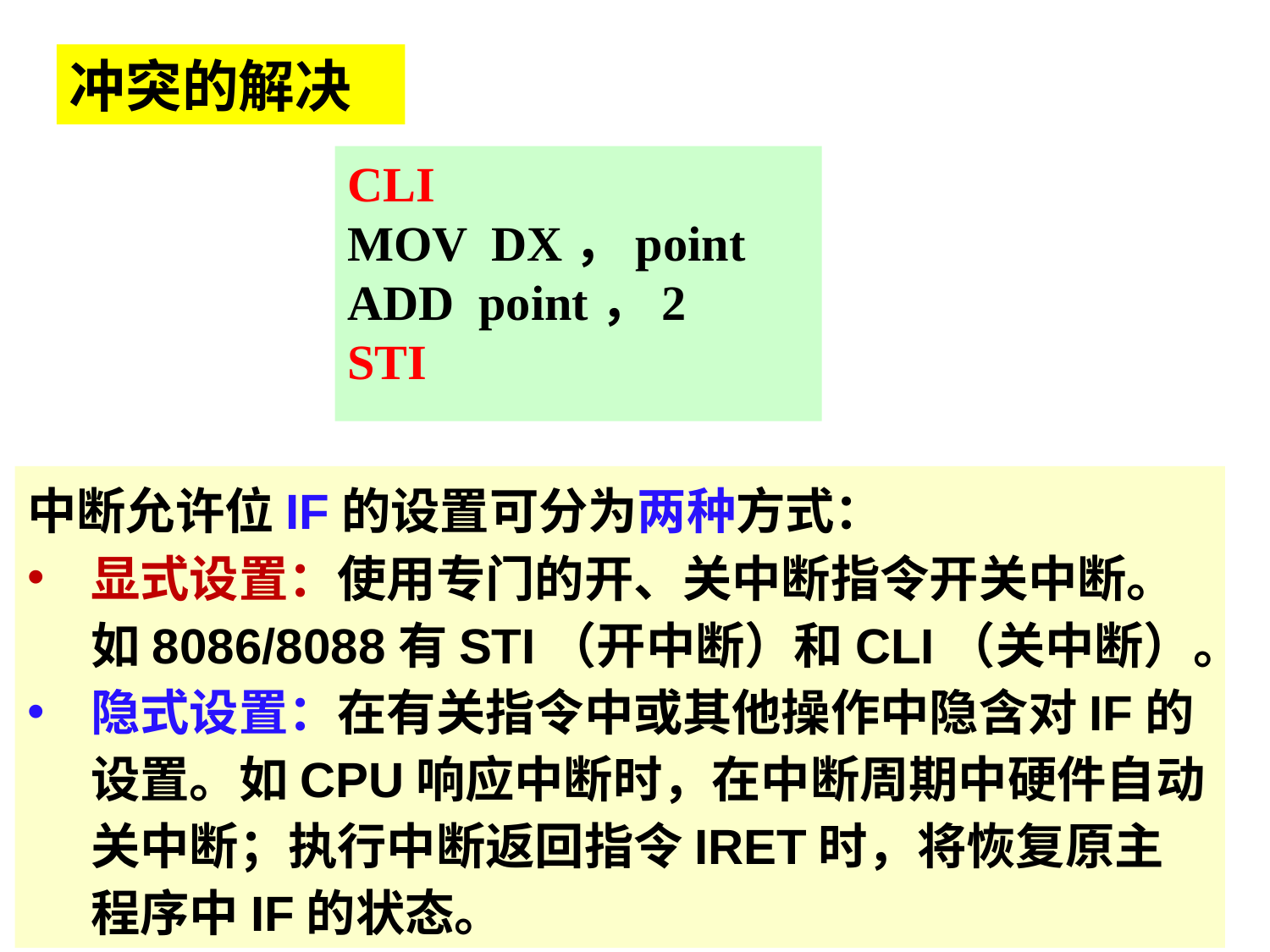

冲突的解决
CLI
MOV  DX，point
ADD  point，2
STI
中断允许位IF的设置可分为两种方式：
显式设置：使用专门的开、关中断指令开关中断。如8086/8088有STI（开中断）和CLI（关中断）。
隐式设置：在有关指令中或其他操作中隐含对IF的设置。如CPU响应中断时，在中断周期中硬件自动关中断；执行中断返回指令IRET时，将恢复原主程序中IF的状态。
32